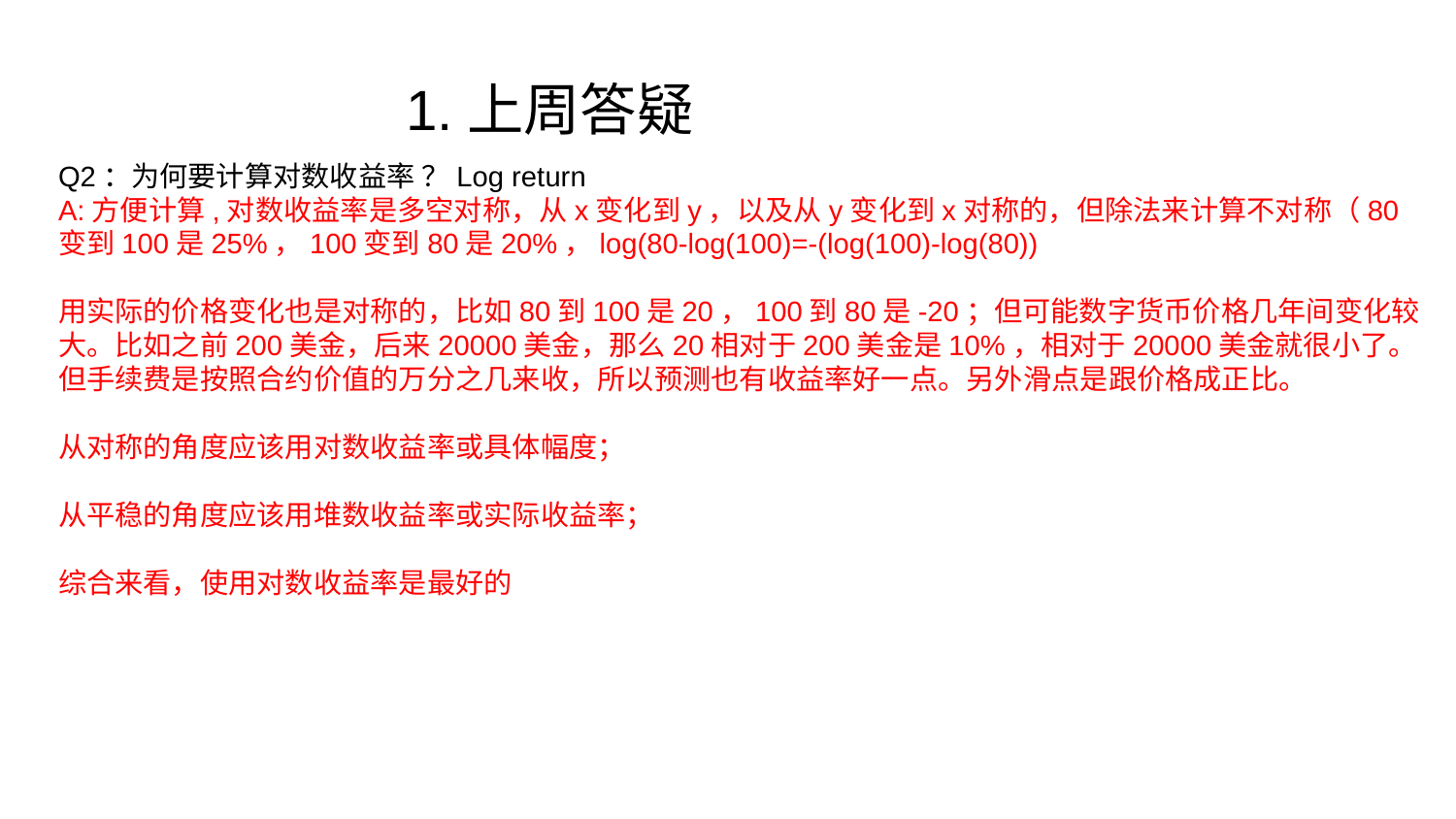

1.上周答疑
Q2：为何要计算对数收益率 ？Log return
A:方便计算,对数收益率是多空对称，从x变化到y，以及从y变化到x对称的，但除法来计算不对称（80变到100是25%，100变到80是20%，log(80-log(100)=-(log(100)-log(80))

用实际的价格变化也是对称的，比如80到100是20，100到80是-20；但可能数字货币价格几年间变化较大。比如之前200美金，后来20000美金，那么20相对于200美金是10%，相对于20000美金就很小了。但手续费是按照合约价值的万分之几来收，所以预测也有收益率好一点。另外滑点是跟价格成正比。

从对称的角度应该用对数收益率或具体幅度；

从平稳的角度应该用堆数收益率或实际收益率；

综合来看，使用对数收益率是最好的